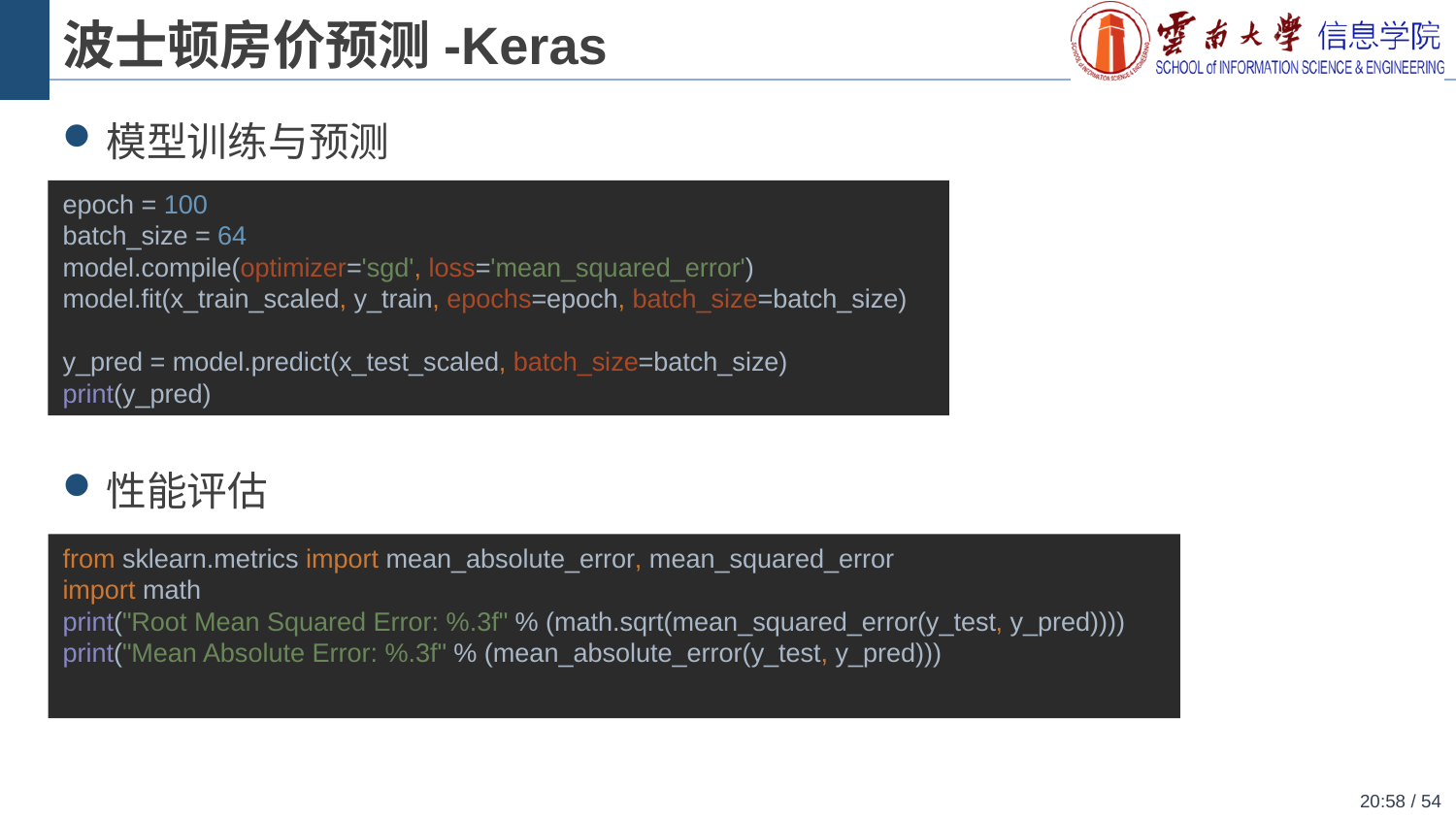

# 波士顿房价预测-Keras
模型训练与预测

性能评估
epoch = 100
batch_size = 64
model.compile(optimizer='sgd', loss='mean_squared_error')
model.fit(x_train_scaled, y_train, epochs=epoch, batch_size=batch_size)
y_pred = model.predict(x_test_scaled, batch_size=batch_size)
print(y_pred)
from sklearn.metrics import mean_absolute_error, mean_squared_error
import math
print("Root Mean Squared Error: %.3f" % (math.sqrt(mean_squared_error(y_test, y_pred))))
print("Mean Absolute Error: %.3f" % (mean_absolute_error(y_test, y_pred)))